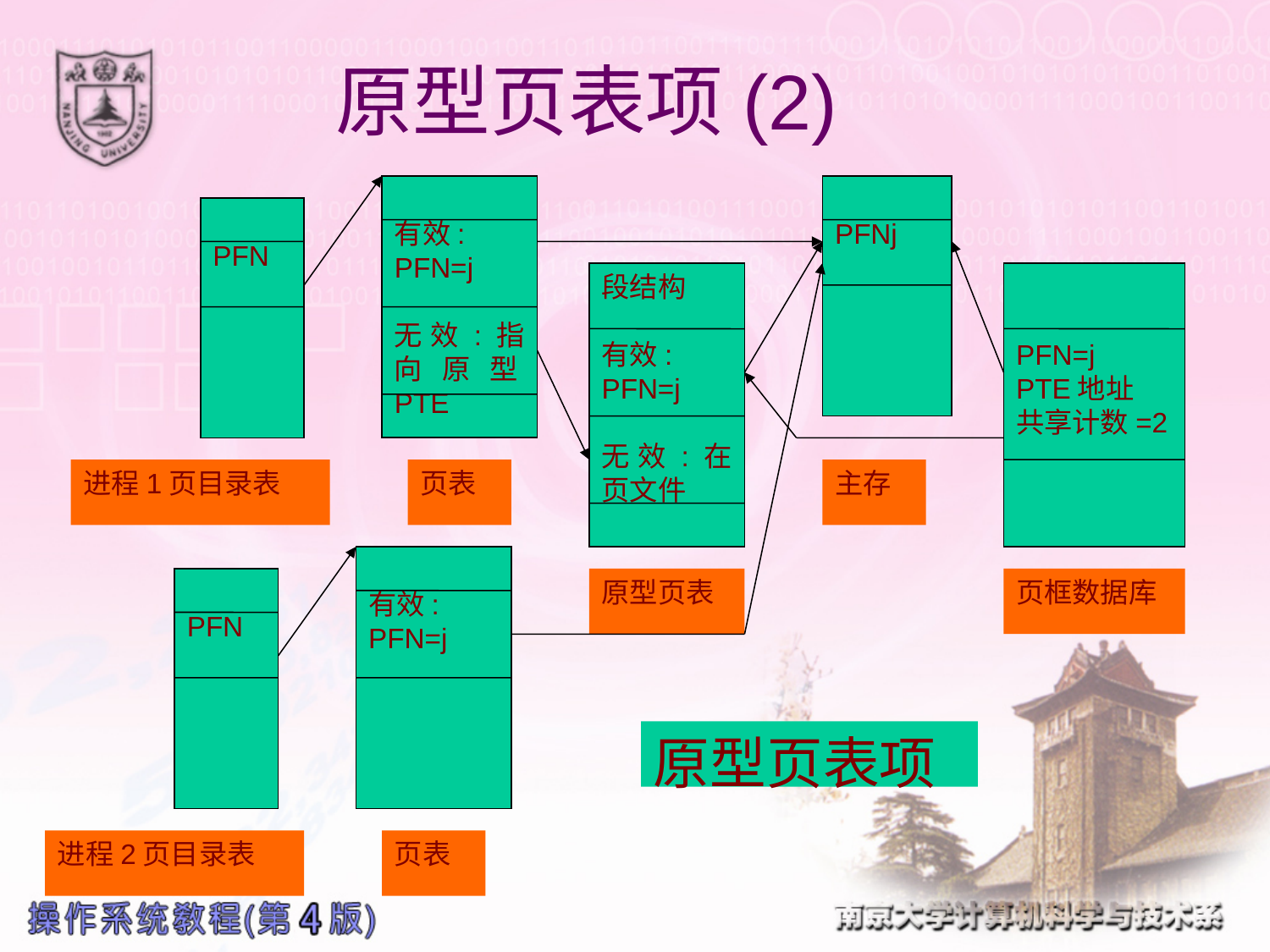

#
    原型页表项(2)

有效:
PFN=j

无效:指向原型PTE

PFNj

PFN

段结构

有效:
PFN=j

无效:在页文件

PFN=j
PTE地址
共享计数=2

进程1页目录表
页表
主存

有效:
PFN=j

PFN

进程2页目录表
页表
原型页表
页框数据库

原型页表项